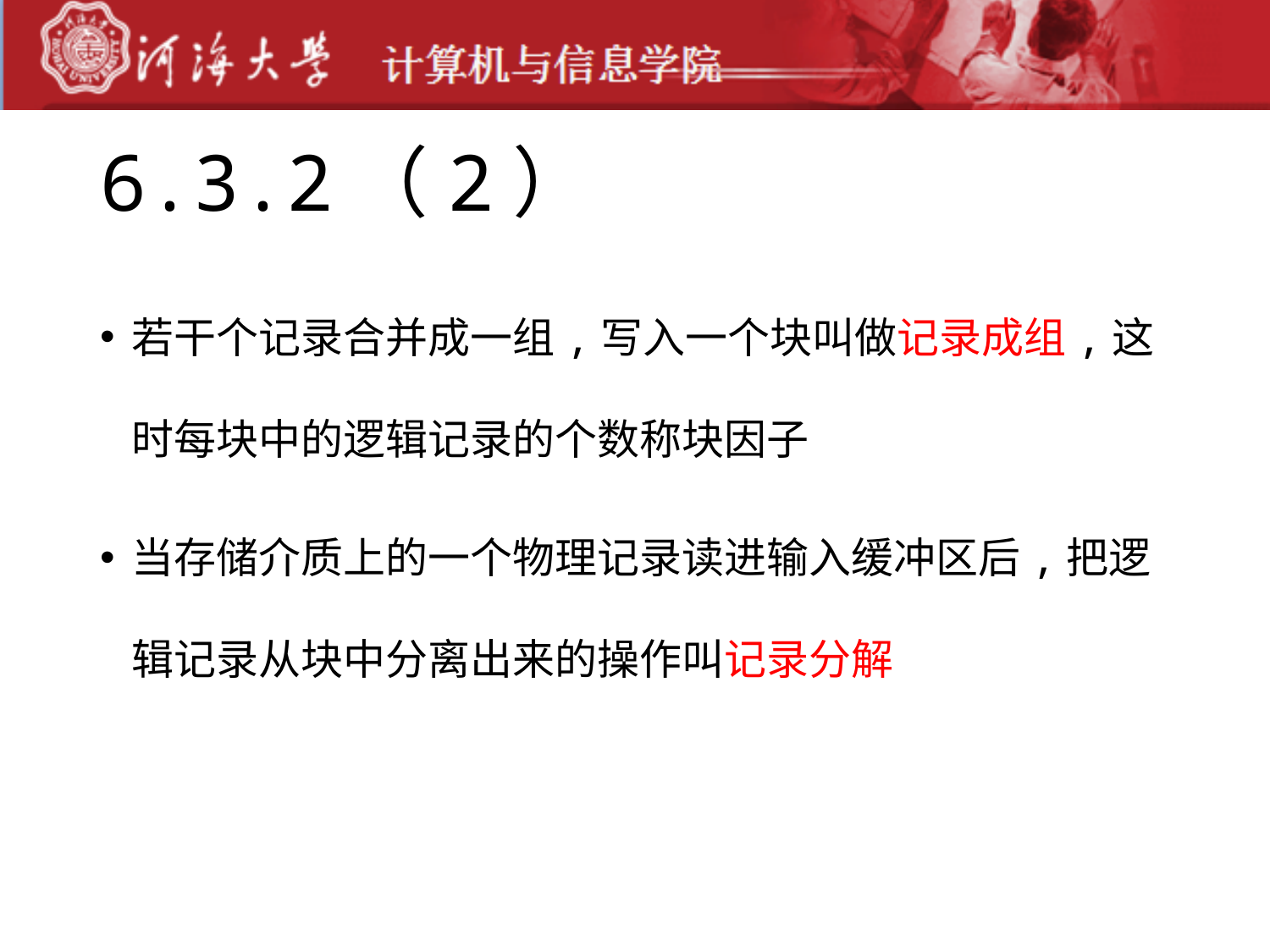

# 6.3.2（2）
若干个记录合并成一组,写入一个块叫做记录成组,这时每块中的逻辑记录的个数称块因子
当存储介质上的一个物理记录读进输入缓冲区后,把逻辑记录从块中分离出来的操作叫记录分解